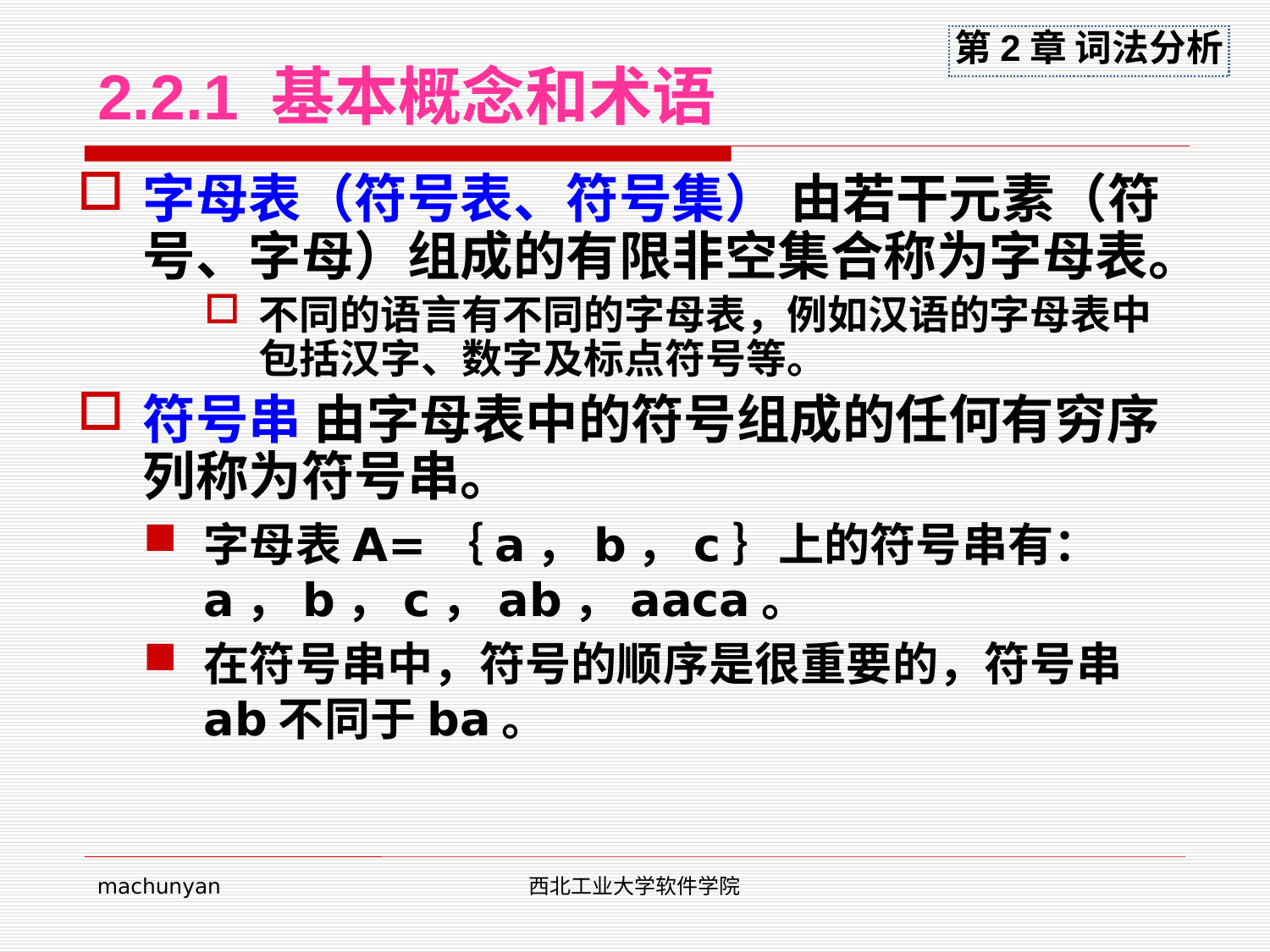

# 2.2.1 基本概念和术语
字母表（符号表、符号集） 由若干元素（符号、字母）组成的有限非空集合称为字母表。
不同的语言有不同的字母表，例如汉语的字母表中包括汉字、数字及标点符号等。
符号串 由字母表中的符号组成的任何有穷序列称为符号串。
字母表A=｛a，b，c｝上的符号串有： a，b，c，ab，aaca。
在符号串中，符号的顺序是很重要的，符号串ab不同于ba。
machunyan

西北工业大学软件学院
12